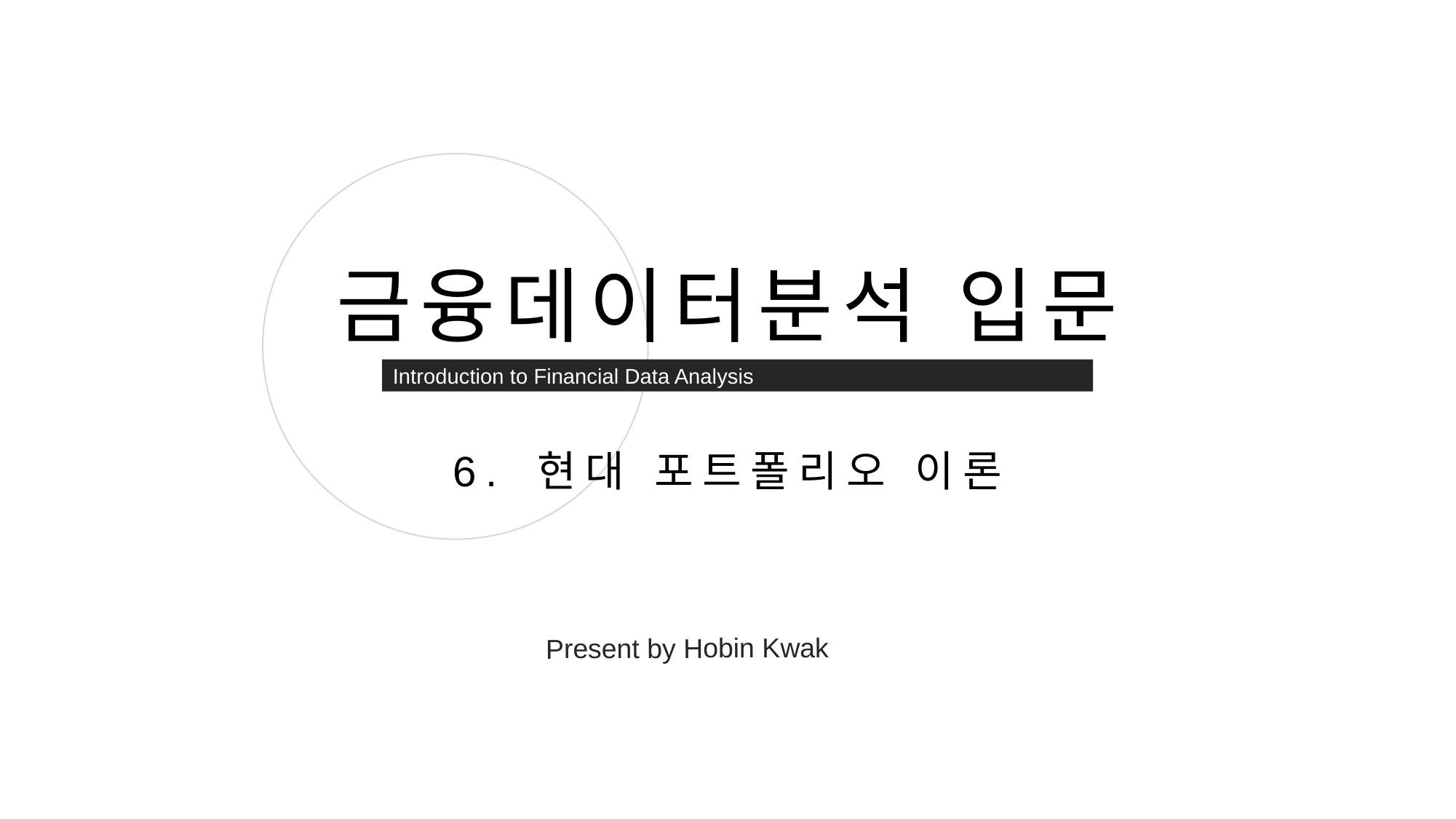

금융데이터분석 입문
Introduction to Financial Data Analysis
6. 현대 포트폴리오 이론
Present by Hobin Kwak